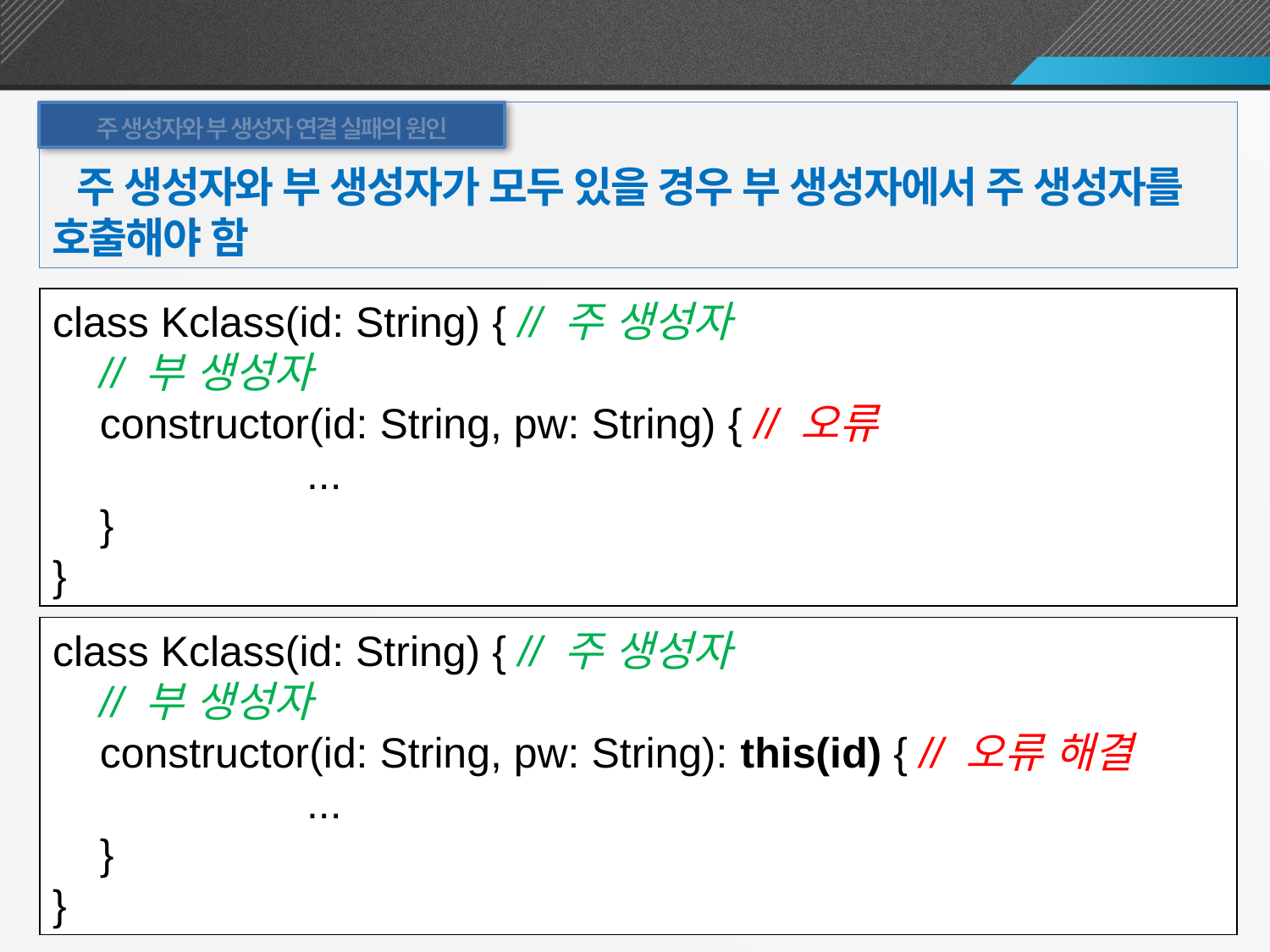

주 생성자와 부 생성자 연결
주 생성자와 부 생성자 연결 실패의 원인

주 생성자와 부 생성자가 모두 있을 경우 부 생성자에서 주 생성자를 호출해야 함
class Kclass(id: String) { // 주 생성자
    // 부 생성자
    constructor(id: String, pw: String) { // 오류
		...
    }
}
class Kclass(id: String) { // 주 생성자
    // 부 생성자
    constructor(id: String, pw: String): this(id) { // 오류 해결
		...
    }
}